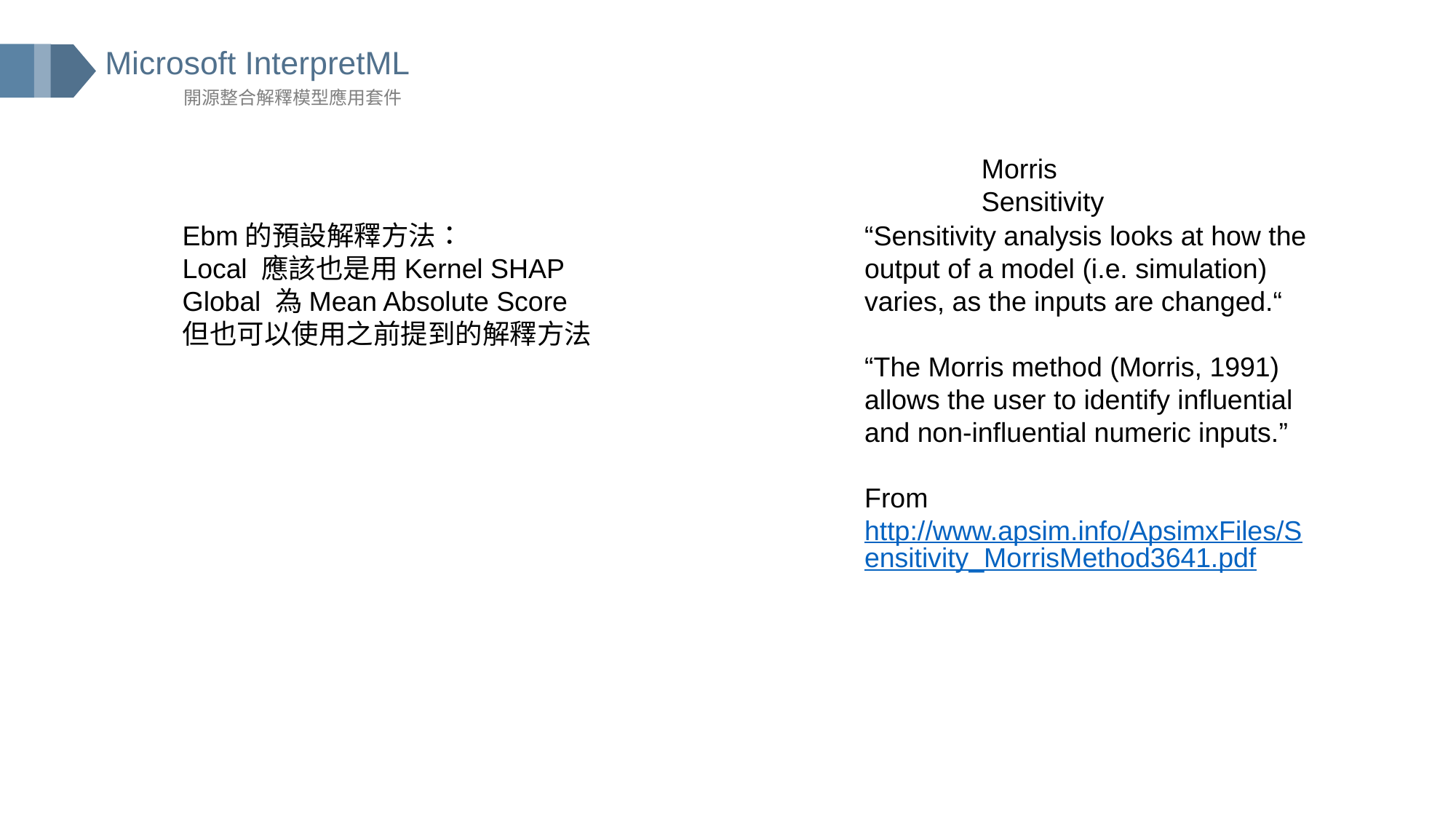

Morris Sensitivity
Ebm的預設解釋方法：
Local 應該也是用Kernel SHAP
Global 為Mean Absolute Score
但也可以使用之前提到的解釋方法
“Sensitivity analysis looks at how the output of a model (i.e. simulation) varies, as the inputs are changed.“

“The Morris method (Morris, 1991) allows the user to identify influential and non-influential numeric inputs.”

From http://www.apsim.info/ApsimxFiles/Sensitivity_MorrisMethod3641.pdf